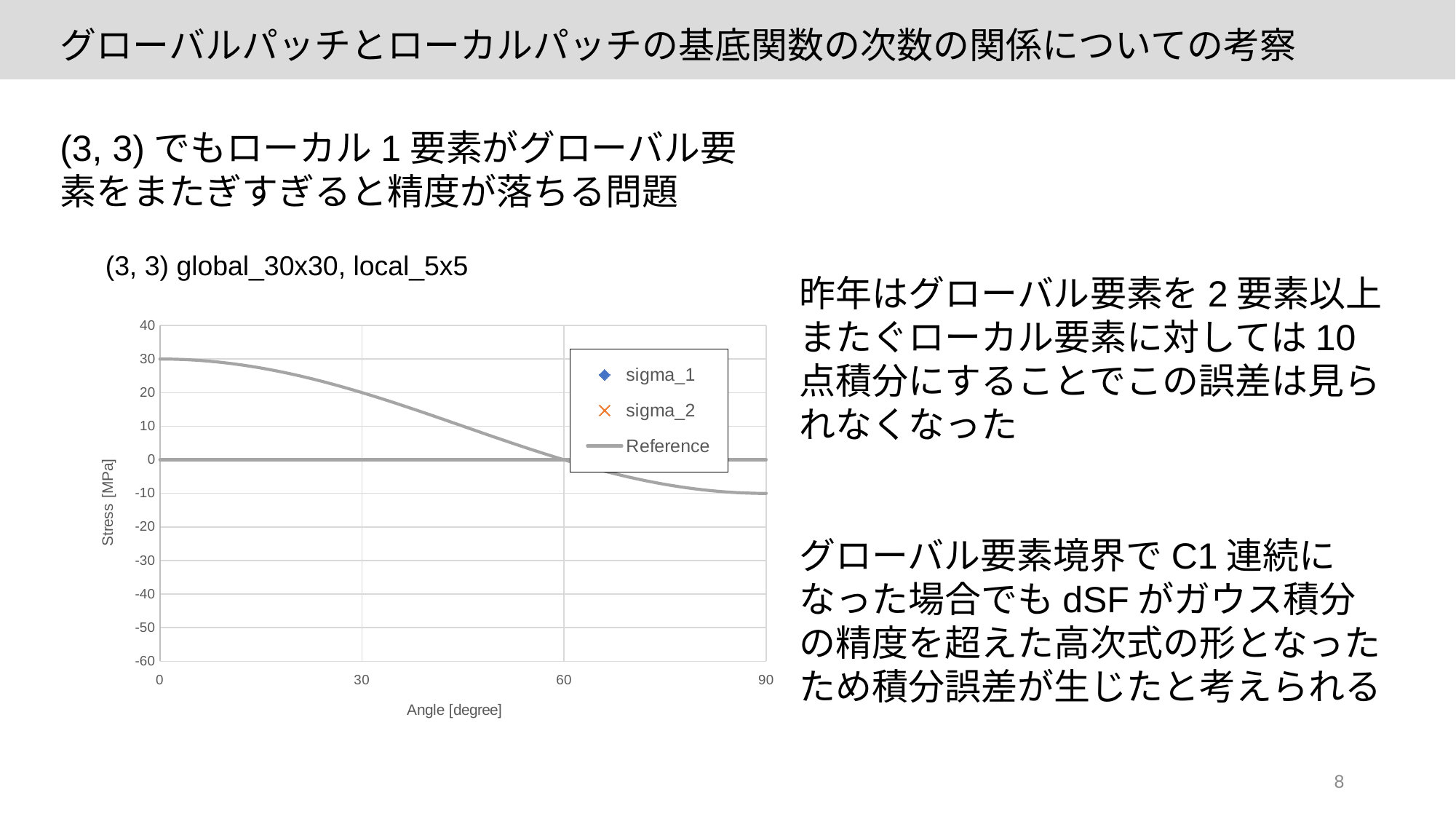

グローバルパッチとローカルパッチの基底関数の次数の関係についての考察
(3, 3)でもローカル1要素がグローバル要素をまたぎすぎると精度が落ちる問題
(3, 3) global_30x30, local_5x5
昨年はグローバル要素を2要素以上またぐローカル要素に対しては10点積分にすることでこの誤差は見られなくなった

グローバル要素境界でC1連続になった場合でもdSFがガウス積分の精度を超えた高次式の形となったため積分誤差が生じたと考えられる

### Chart

| Category |  |  |  |  |
|---|---|---|---|---|
8